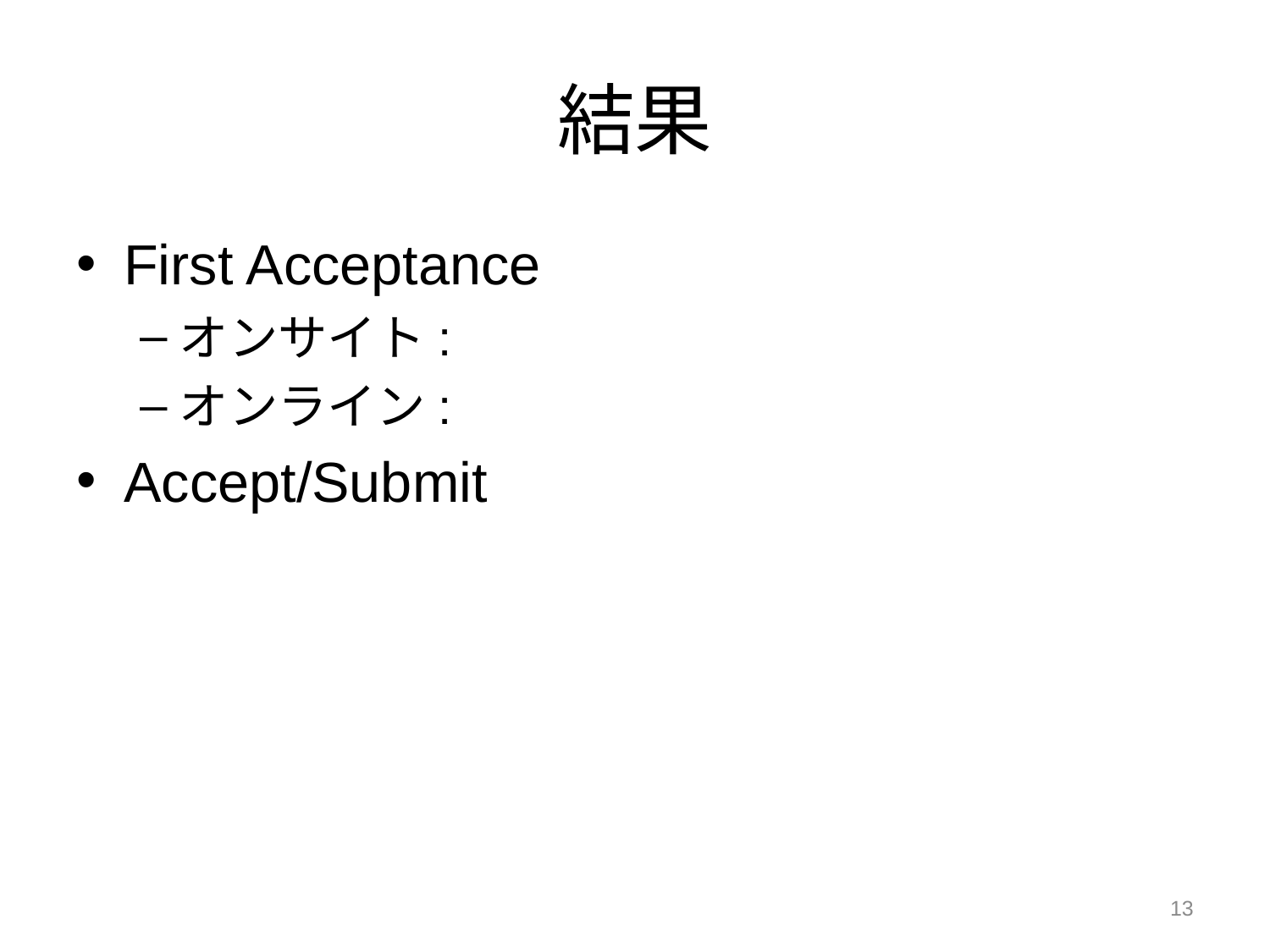

# 結果
First Acceptance
オンサイト:
オンライン:
Accept/Submit

13